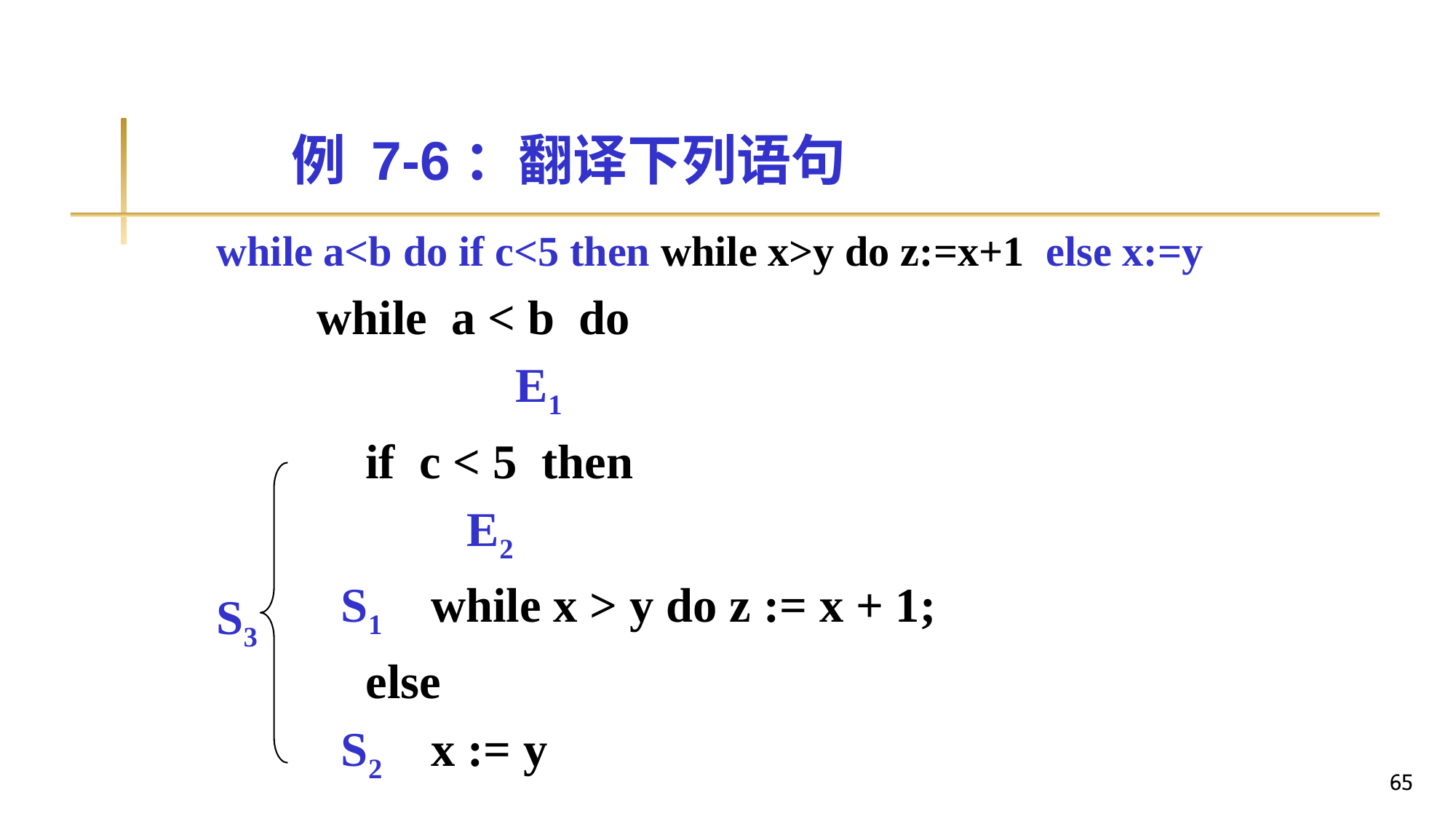

# 例 7-6：翻译下列语句
while a<b do if c<5 then while x>y do z:=x+1  else x:=y
while  a < b  do
		    E1
    if  c < 5  then
		E2
  S1    while x > y do z := x + 1;
    else
  S2    x := y

S3
65